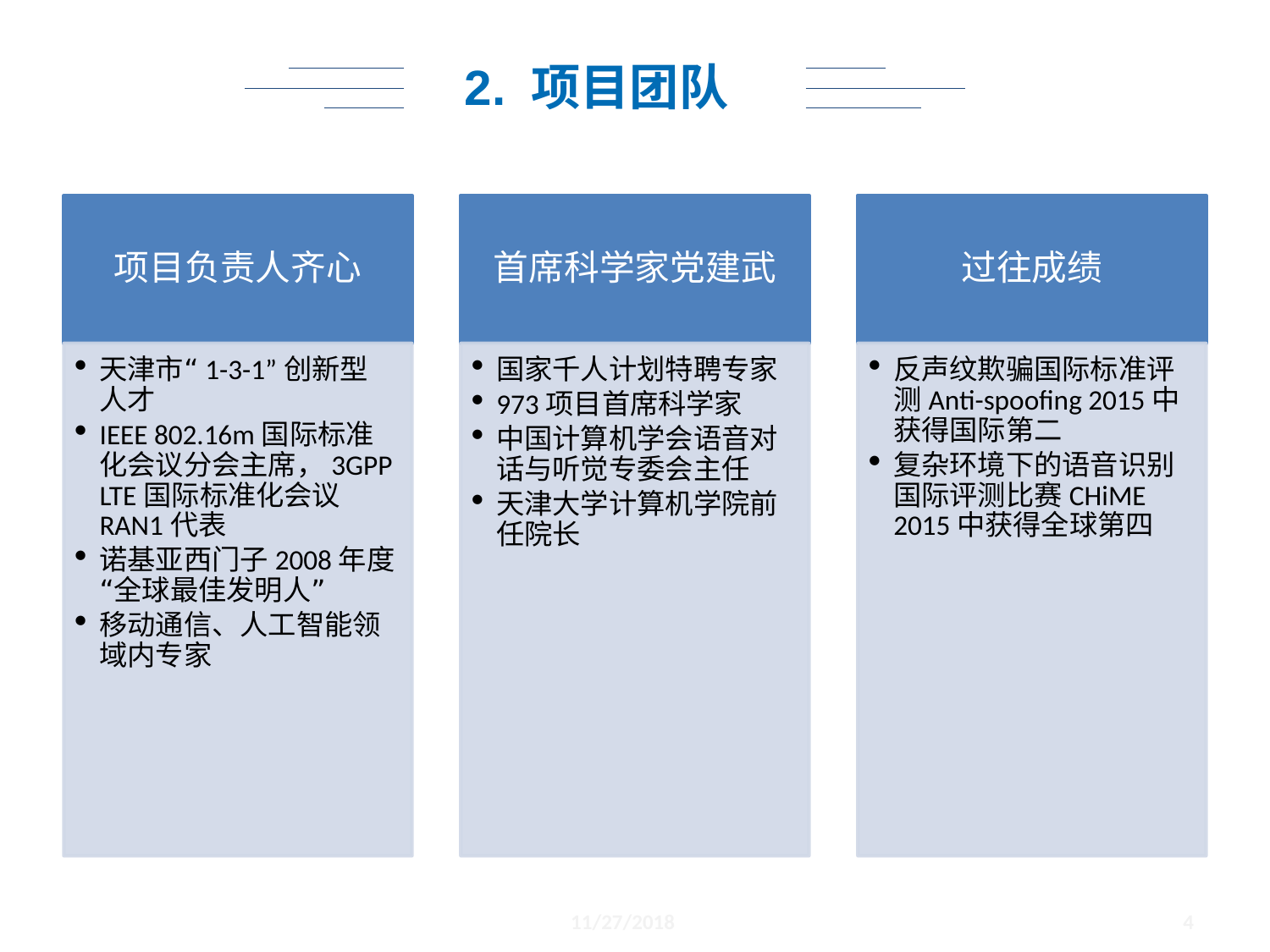

2. 项目团队
项目负责人齐心
首席科学家党建武
过往成绩
天津市“1-3-1”创新型人才
IEEE 802.16m国际标准化会议分会主席，3GPP LTE国际标准化会议RAN1代表
诺基亚西门子2008年度“全球最佳发明人”
移动通信、人工智能领域内专家
国家千人计划特聘专家
973项目首席科学家
中国计算机学会语音对话与听觉专委会主任
天津大学计算机学院前任院长
反声纹欺骗国际标准评测Anti-spoofing 2015中获得国际第二
复杂环境下的语音识别国际评测比赛CHiME 2015中获得全球第四
11/27/2018
4